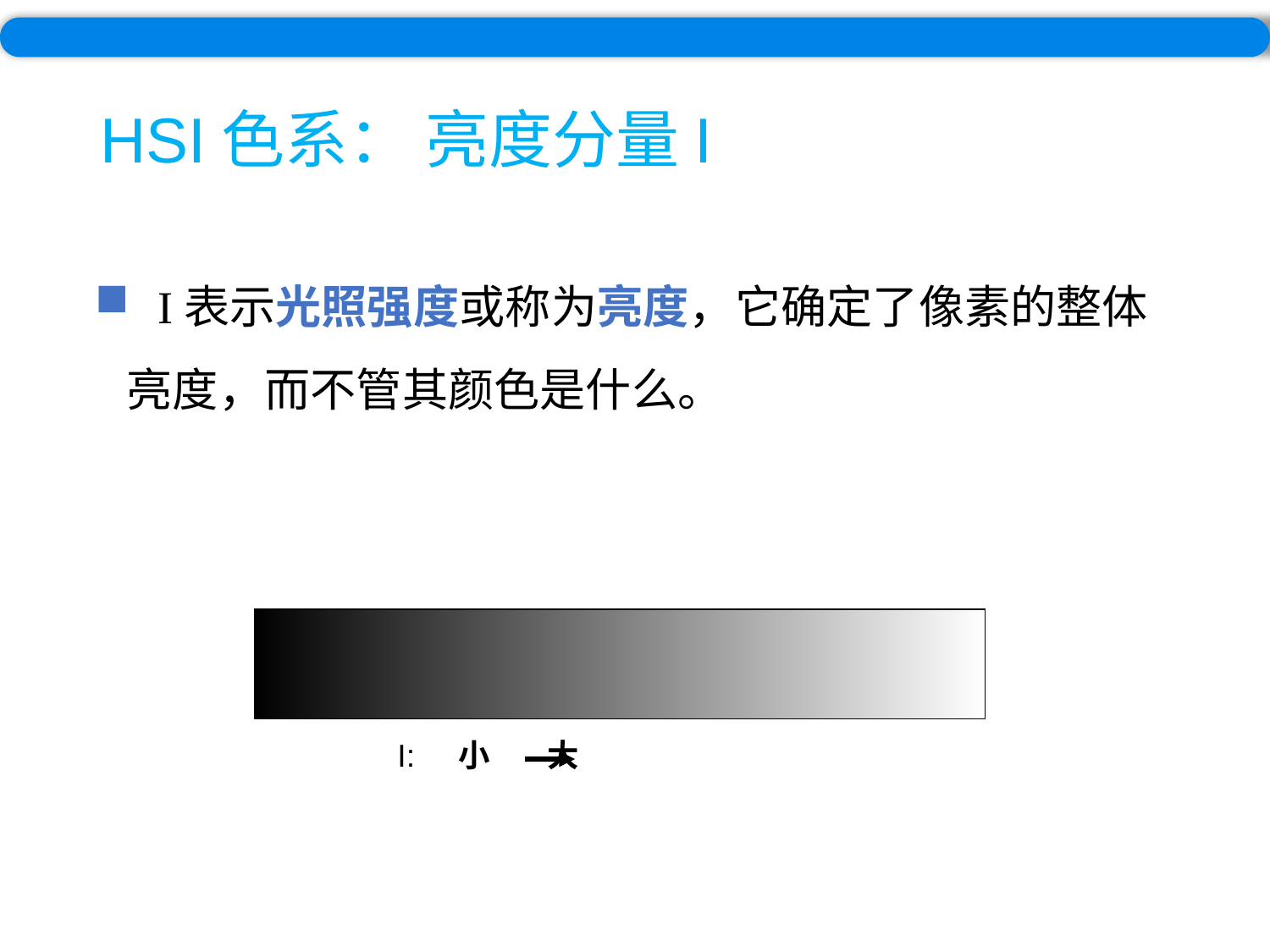

# HSI色系： 亮度分量I
 I表示光照强度或称为亮度，它确定了像素的整体亮度，而不管其颜色是什么。

I:    小        大